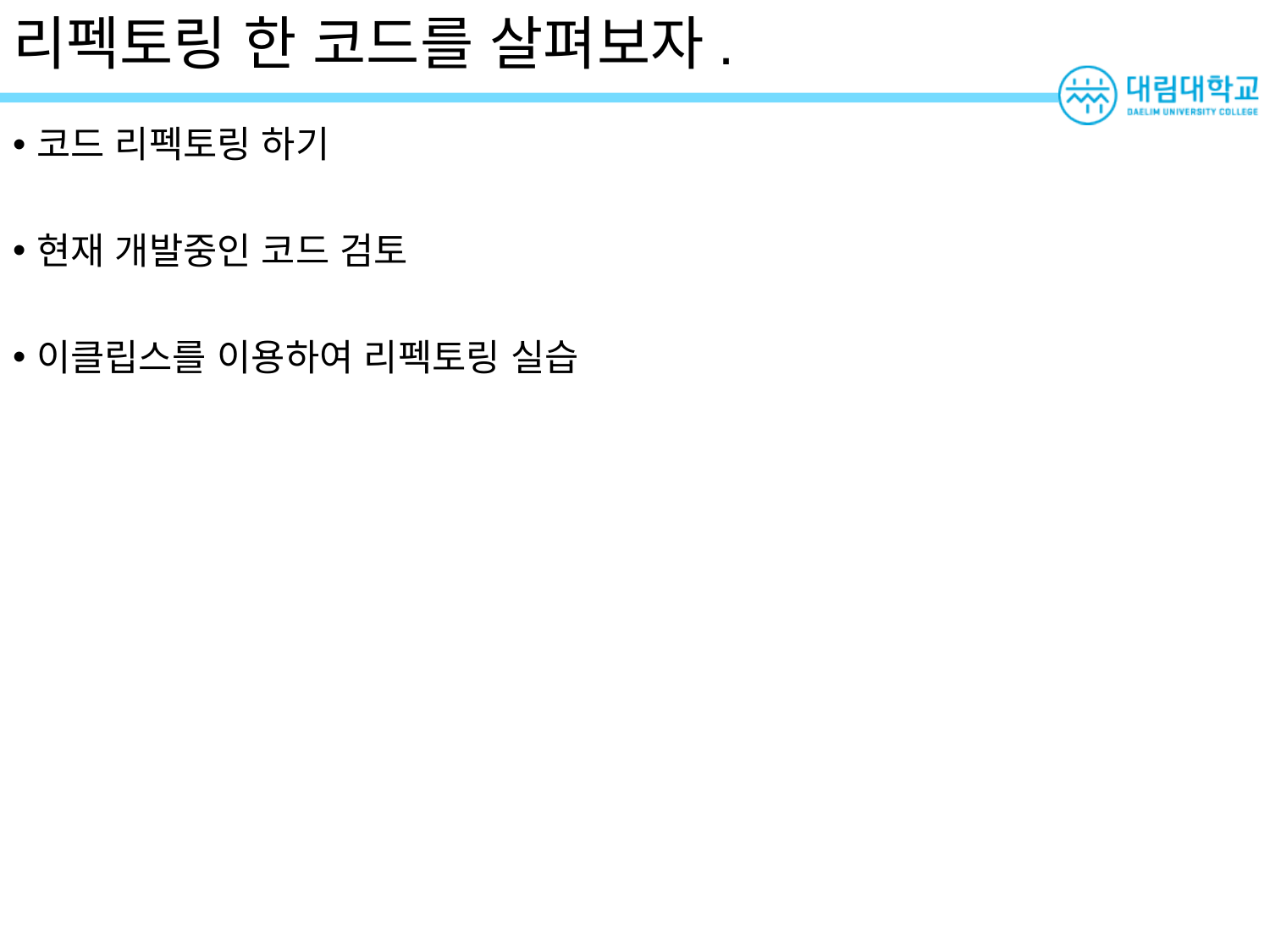

# 리펙토링 한 코드를 살펴보자.
코드 리펙토링 하기

현재 개발중인 코드 검토

이클립스를 이용하여 리펙토링 실습